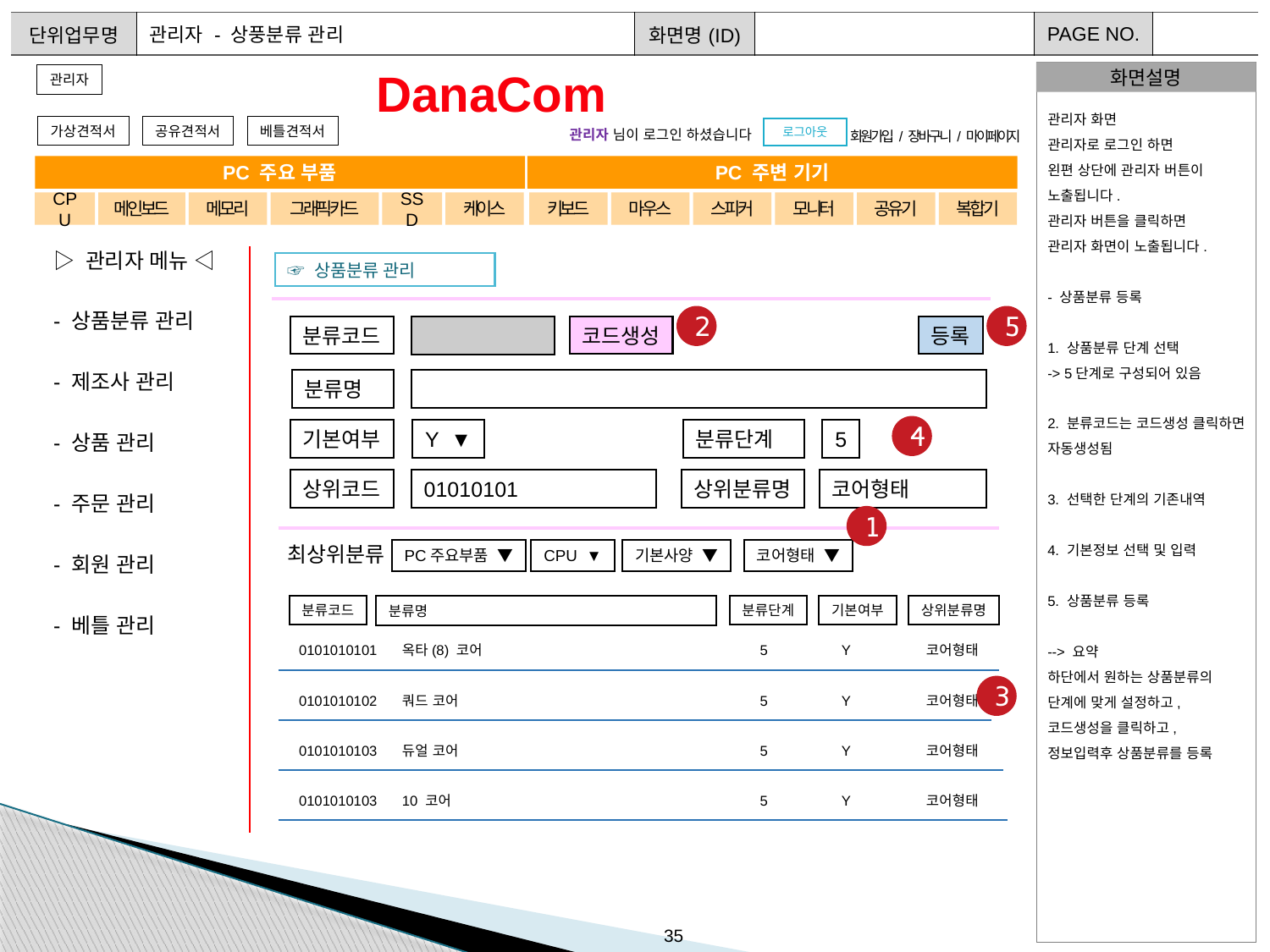

| 단위업무명 | 관리자 - 상풍분류 관리 | 화면명(ID) |  | PAGE NO. |  |
| --- | --- | --- | --- | --- | --- |
DanaCom
화면설명

관리자
관리자 화면
관리자로 로그인 하면
왼편 상단에 관리자 버튼이
노출됩니다.
관리자 버튼을 클릭하면
관리자 화면이 노출됩니다.

- 상품분류 등록

1. 상품분류 단계 선택
-> 5단계로 구성되어 있음

2. 분류코드는 코드생성 클릭하면 자동생성됨

3. 선택한 단계의 기존내역

4. 기본정보 선택 및 입력

5. 상품분류 등록

--> 요약
하단에서 원하는 상품분류의
단계에 맞게 설정하고,
코드생성을 클릭하고,
정보입력후 상품분류를 등록

가상견적서
공유견적서
베틀견적서
로그아웃
관리자 님이 로그인 하셨습니다
회원가입 / 장바구니 / 마이페이지
PC 주요 부품
PC 주변 기기
CPU
메인보드
메모리
그래픽카드
SSD
케이스
키보드
마우스
스피커
모니터
공유기
복합기
▷ 관리자 메뉴 ◁

- 상품분류 관리

- 제조사 관리

- 상품 관리

- 주문 관리

- 회원 관리

- 베틀 관리
☞ 상품분류 관리
2
5
분류코드

코드생성
등록
분류명

4
기본여부
Y  ▼
분류단계
5
상위코드
01010101
상위분류명
코어형태
1
최상위분류
PC주요부품  ▼
CPU  ▼
기본사양  ▼
코어형태  ▼
분류코드
분류단계
기본여부
상위분류명
분류명
0101010101
옥타(8) 코어
5
Y
코어형태
3
0101010102
쿼드 코어
5
Y
코어형태
0101010103
듀얼 코어
5
Y
코어형태
0101010103
10 코어
5
Y
코어형태
35